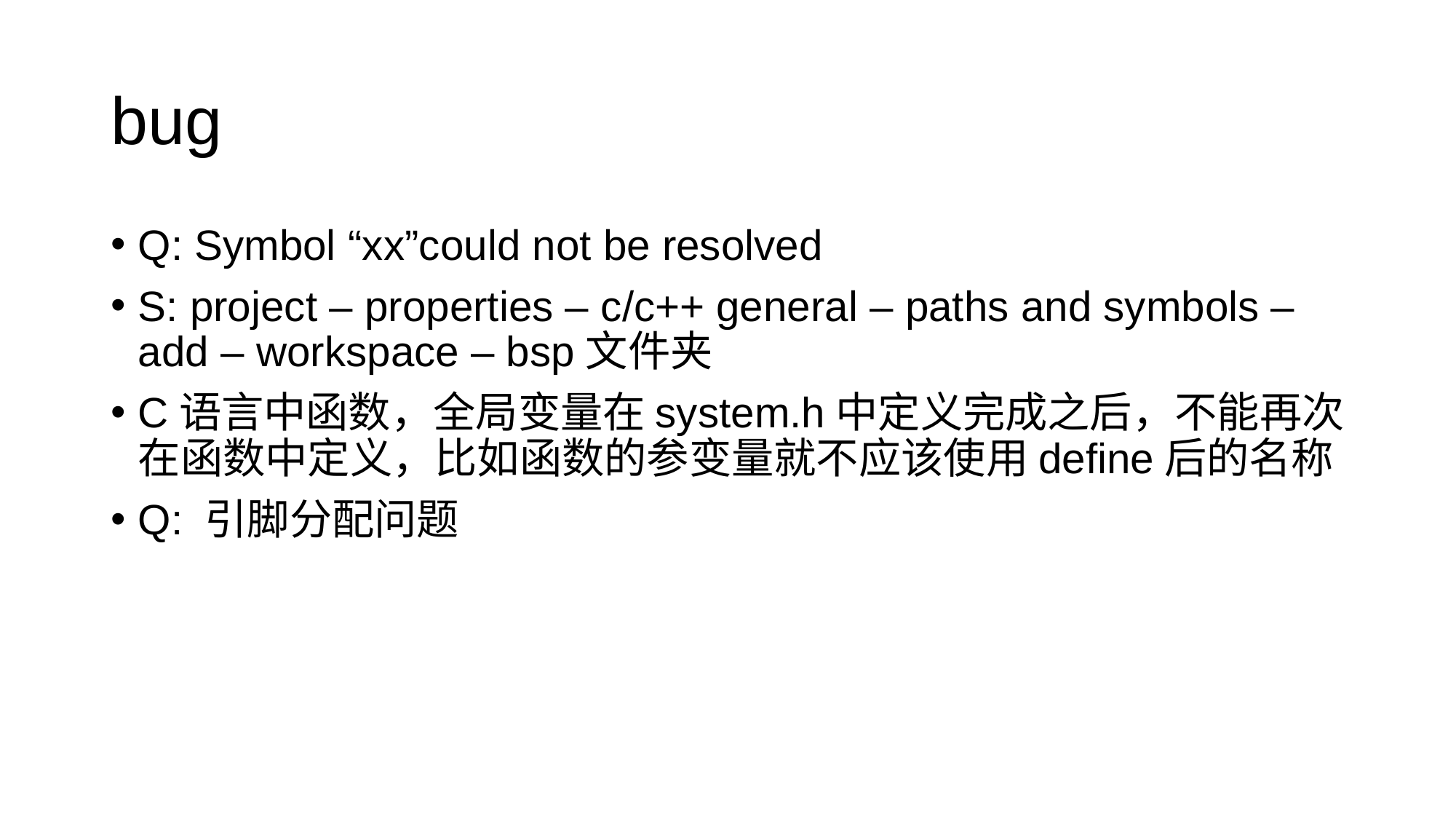

# bug
Q: Symbol “xx”could not be resolved
S: project – properties – c/c++ general – paths and symbols – add – workspace – bsp文件夹
C语言中函数，全局变量在system.h中定义完成之后，不能再次在函数中定义，比如函数的参变量就不应该使用define后的名称
Q: 引脚分配问题